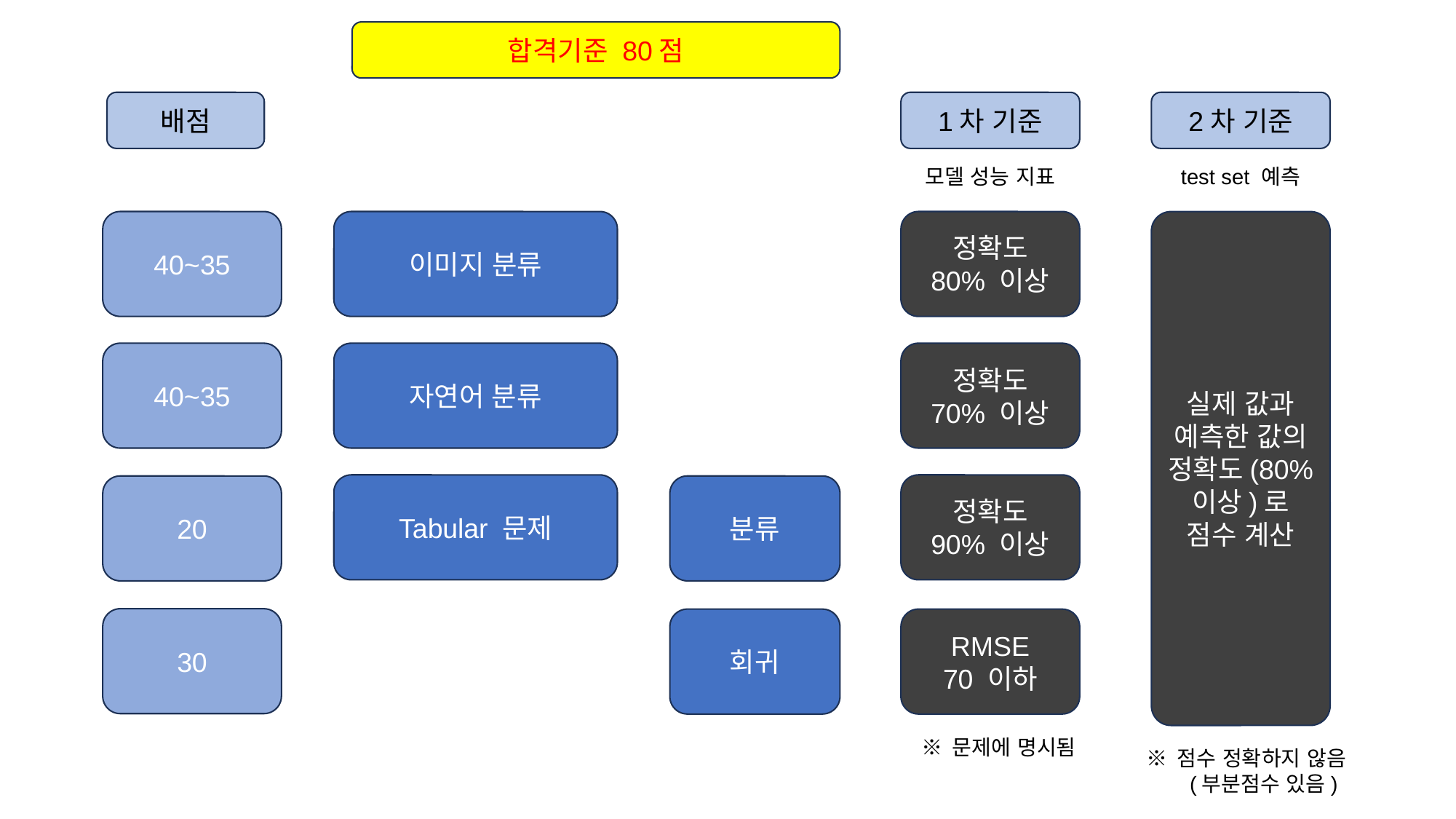

합격기준 80점
배점
1차 기준
2차 기준
모델 성능 지표
test set 예측
40~35
이미지 분류
정확도
80% 이상
실제 값과 예측한 값의 정확도(80% 이상)로 점수 계산
40~35
정확도
70% 이상
자연어 분류
정확도
90% 이상
Tabular 문제
20
분류
30
회귀
RMSE
70 이하
※ 문제에 명시됨
※ 점수 정확하지 않음
    (부분점수 있음)